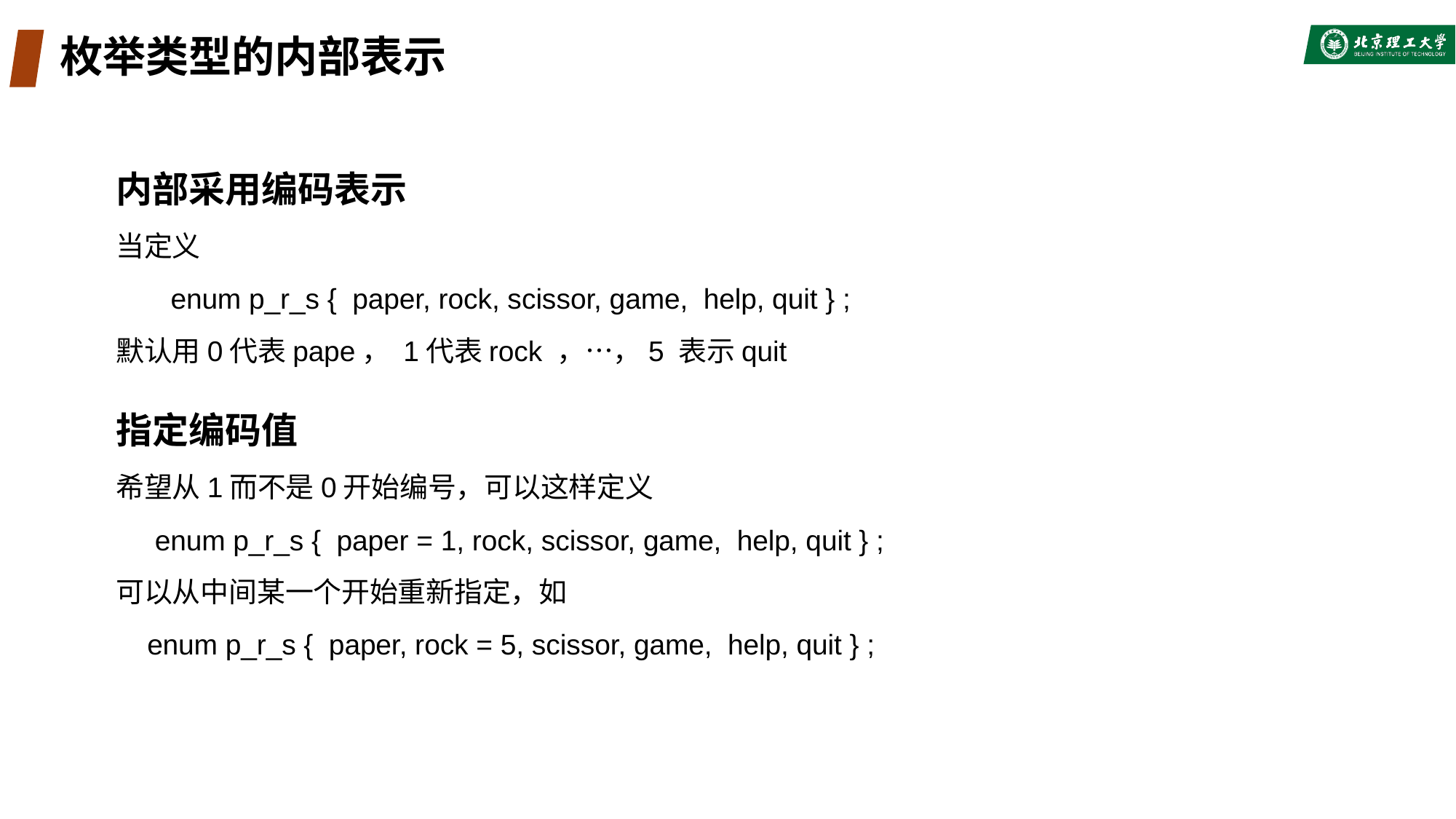

# 枚举类型的内部表示
内部采用编码表示
当定义
       enum p_r_s {  paper, rock, scissor, game,  help, quit } ;
默认用0代表pape， 1代表rock ，…，5 表示quit
指定编码值
希望从1而不是0开始编号，可以这样定义
     enum p_r_s {  paper = 1, rock, scissor, game,  help, quit } ;
可以从中间某一个开始重新指定，如
    enum p_r_s {  paper, rock = 5, scissor, game,  help, quit } ;